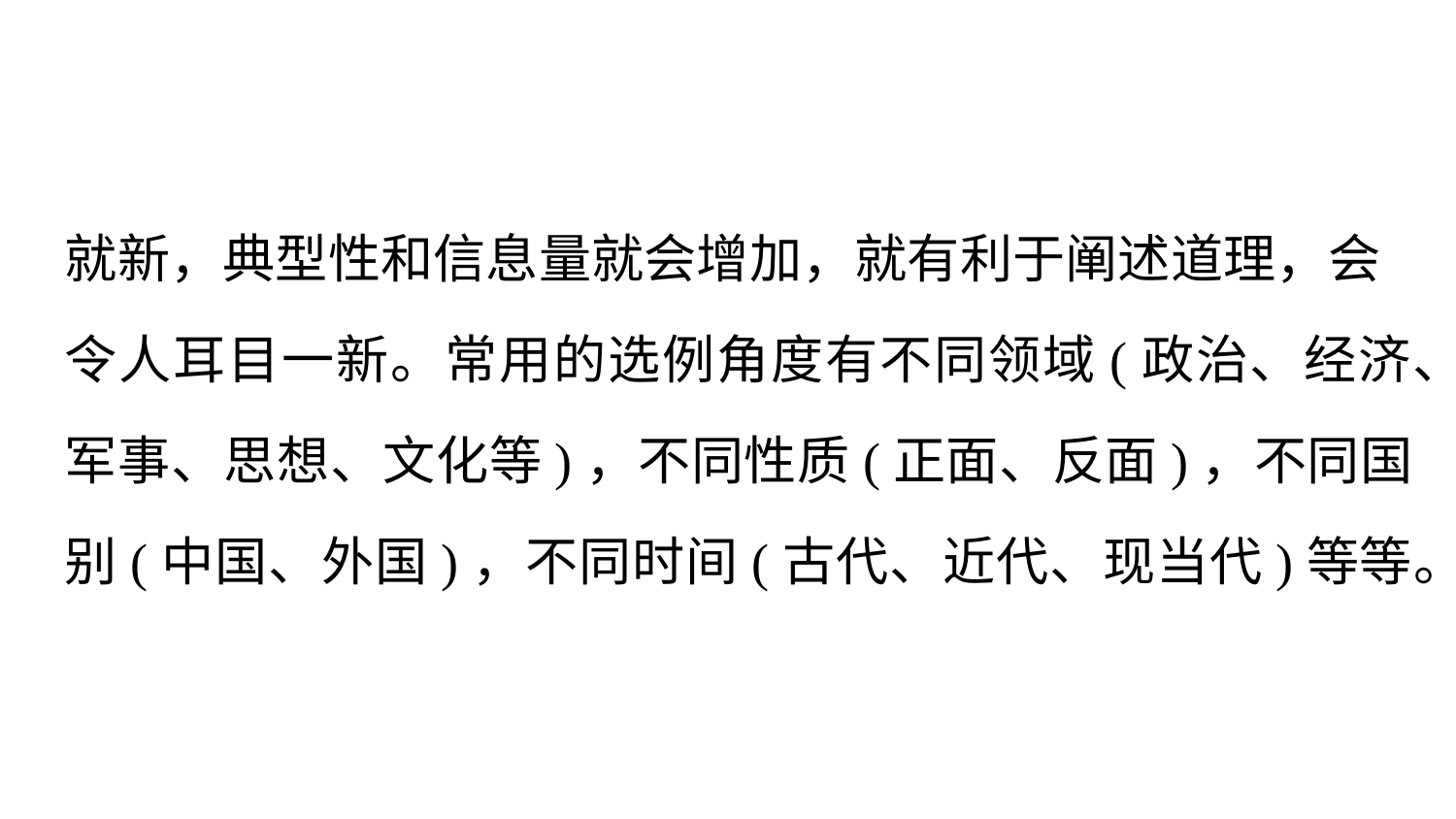

就新，典型性和信息量就会增加，就有利于阐述道理，会
令人耳目一新。常用的选例角度有不同领域(政治、经济、军事、思想、文化等)，不同性质(正面、反面)，不同国别(中国、外国)，不同时间(古代、近代、现当代)等等。